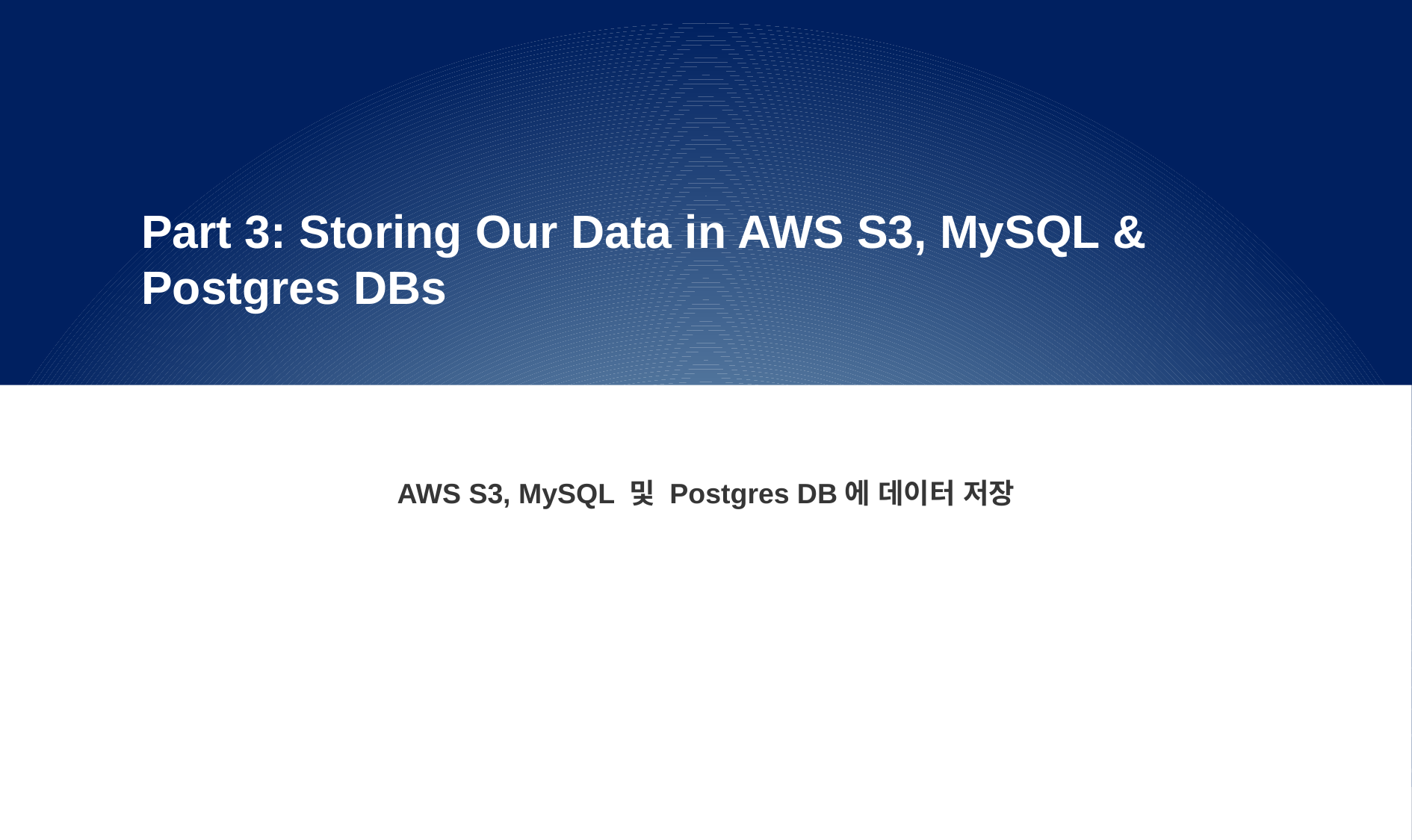

# Part 3: Storing Our Data in AWS S3, MySQL & Postgres DBs
AWS S3, MySQL 및 Postgres DB에 데이터 저장